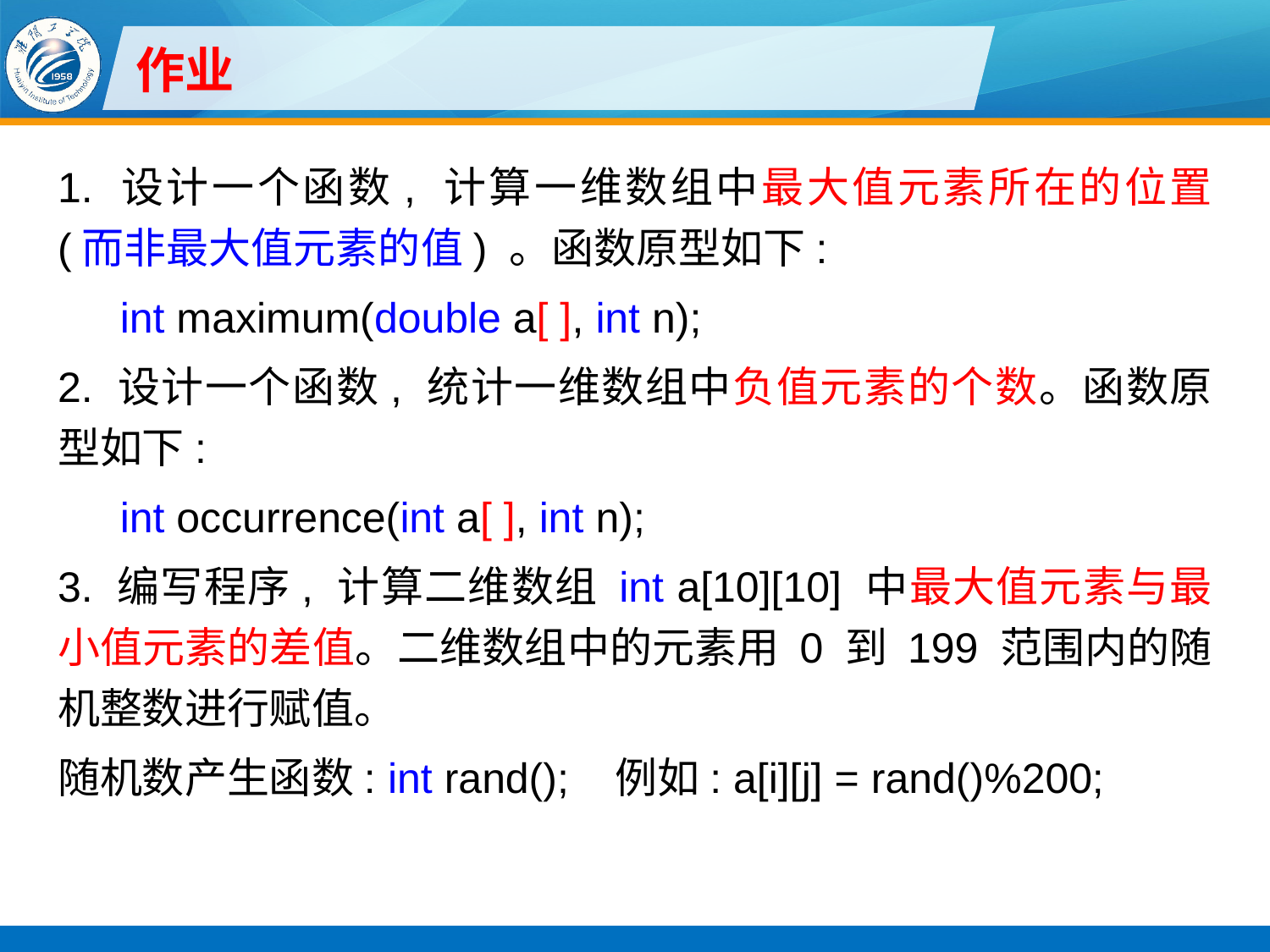

# 作业
1. 设计一个函数, 计算一维数组中最大值元素所在的位置 (而非最大值元素的值) 。函数原型如下:
int maximum(double a[ ], int n);
2. 设计一个函数, 统计一维数组中负值元素的个数。函数原型如下:
int occurrence(int a[ ], int n);
3. 编写程序, 计算二维数组 int a[10][10] 中最大值元素与最小值元素的差值。二维数组中的元素用 0 到 199 范围内的随机整数进行赋值。
随机数产生函数: int rand();   例如: a[i][j] = rand()%200;